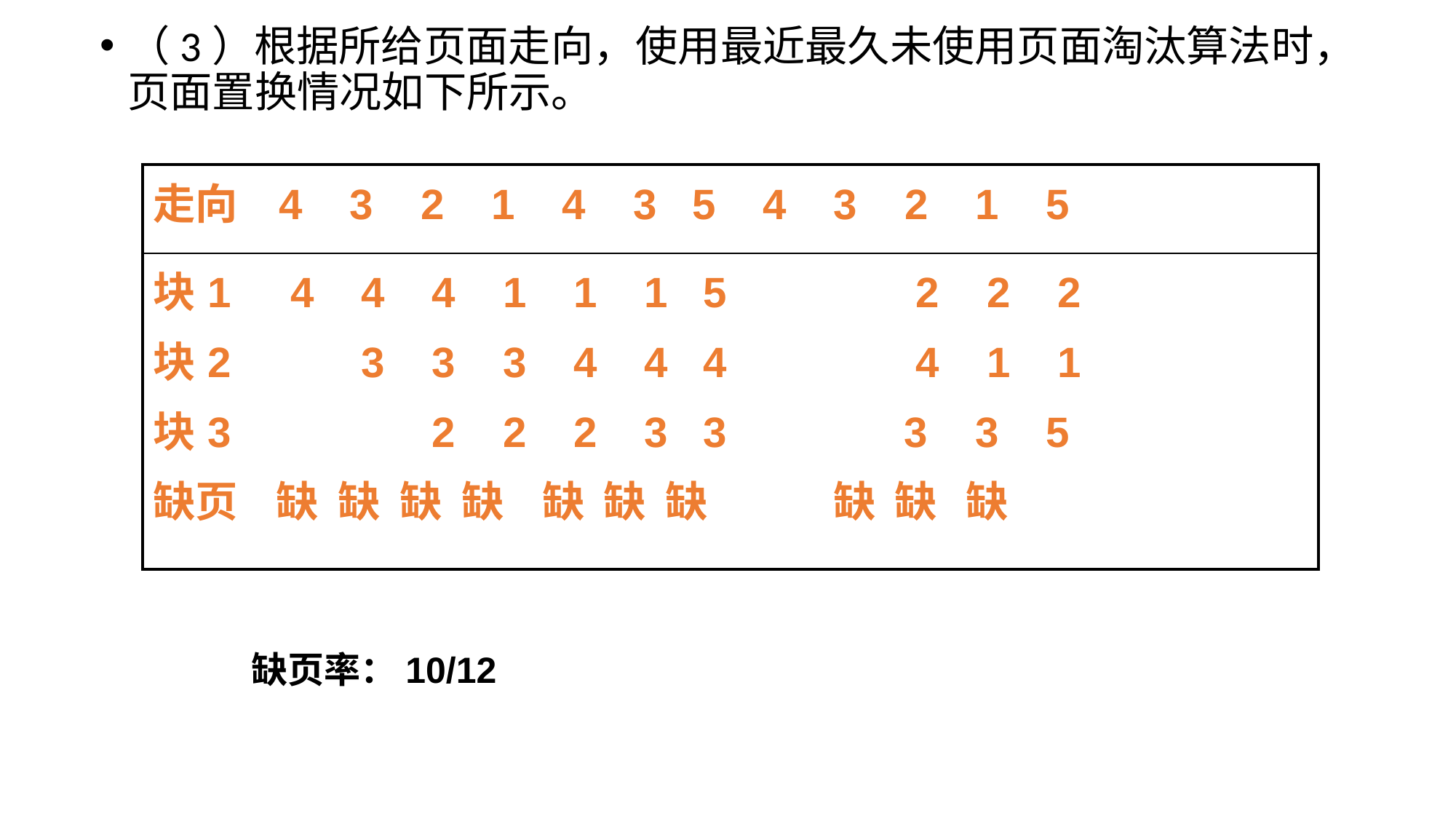

（3）根据所给页面走向，使用最近最久未使用页面淘汰算法时，页面置换情况如下所示。
| 走向 4 3 2 1 4 3 5 4 3 2 1 5 |
| --- |
| 块1 4 4 4 1 1 1 5 2 2 2 块2 3 3 3 4 4 4 4 1 1 块3 2 2 2 3 3 3 3 5 缺页 缺 缺 缺 缺 缺 缺 缺 缺 缺 缺 |
缺页率：10/12